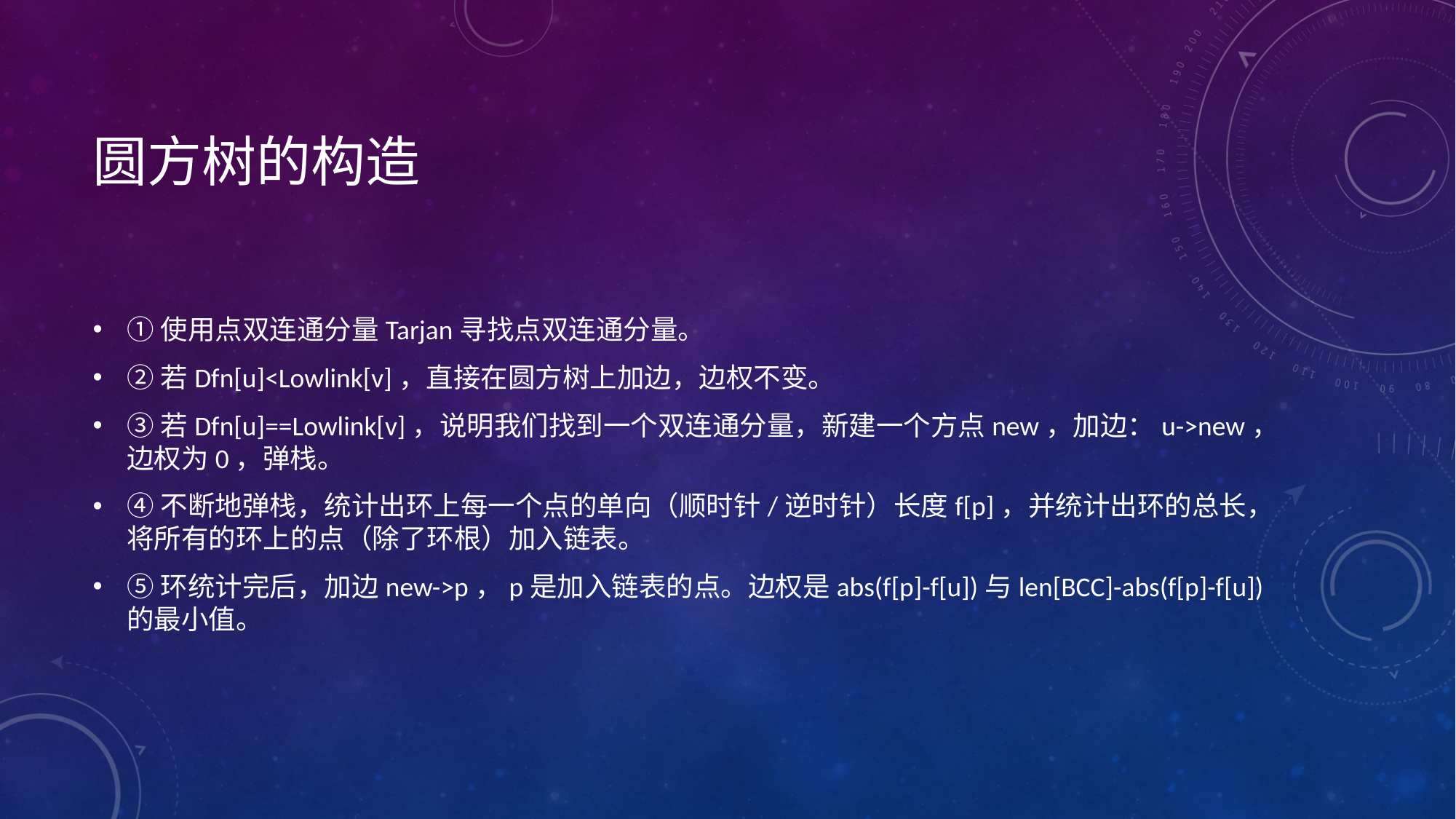

# 圆方树的构造
①使用点双连通分量Tarjan寻找点双连通分量。
②若Dfn[u]<Lowlink[v]，直接在圆方树上加边，边权不变。
③若Dfn[u]==Lowlink[v]，说明我们找到一个双连通分量，新建一个方点new，加边：u->new，边权为0，弹栈。
④不断地弹栈，统计出环上每一个点的单向（顺时针/逆时针）长度f[p]，并统计出环的总长，将所有的环上的点（除了环根）加入链表。
⑤环统计完后，加边new->p，p是加入链表的点。边权是abs(f[p]-f[u])与len[BCC]-abs(f[p]-f[u])的最小值。